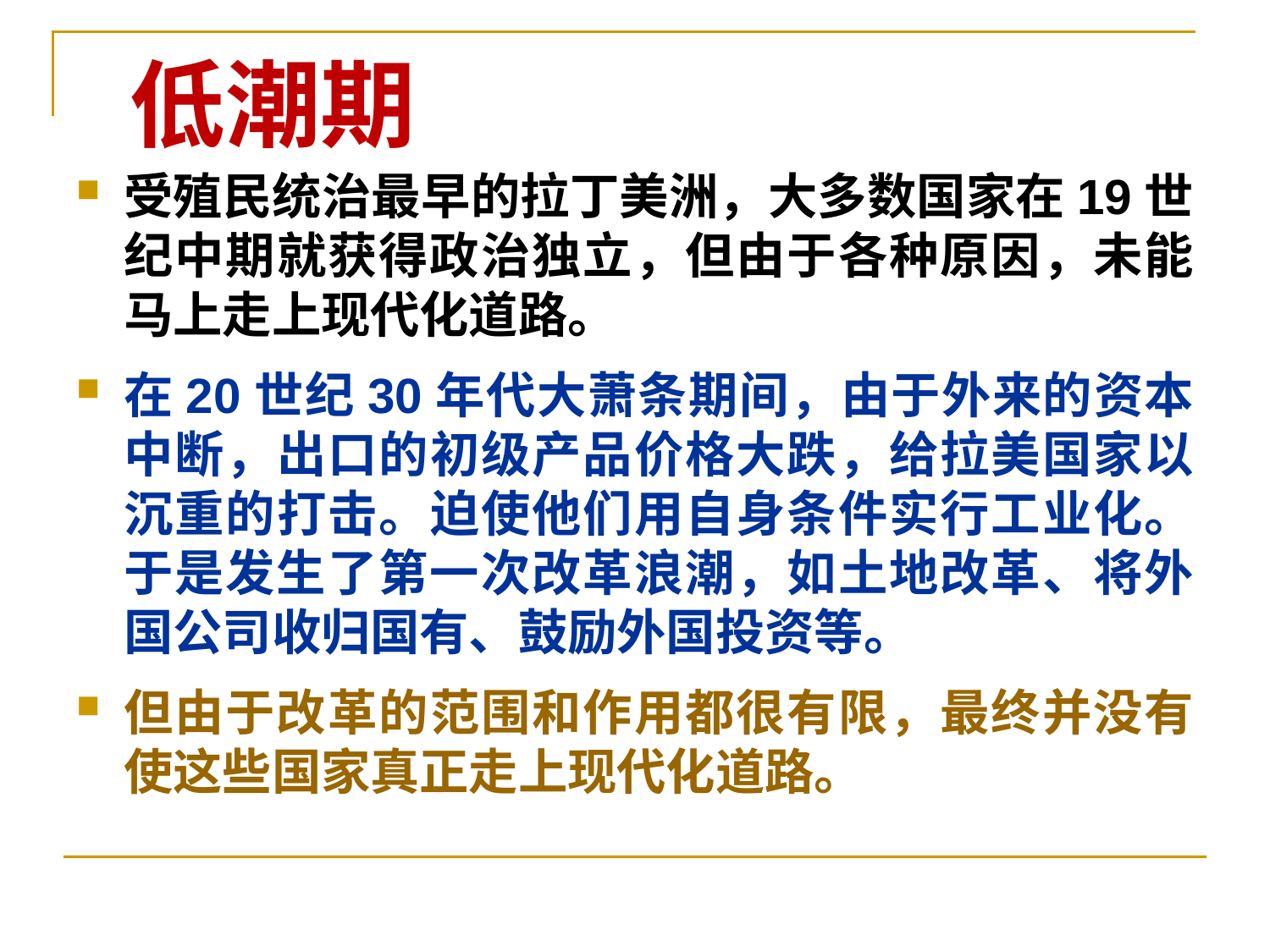

# 低潮期
受殖民统治最早的拉丁美洲，大多数国家在19世纪中期就获得政治独立，但由于各种原因，未能马上走上现代化道路。
在20世纪30年代大萧条期间，由于外来的资本中断，出口的初级产品价格大跌，给拉美国家以沉重的打击。迫使他们用自身条件实行工业化。于是发生了第一次改革浪潮，如土地改革、将外国公司收归国有、鼓励外国投资等。
但由于改革的范围和作用都很有限，最终并没有使这些国家真正走上现代化道路。
28